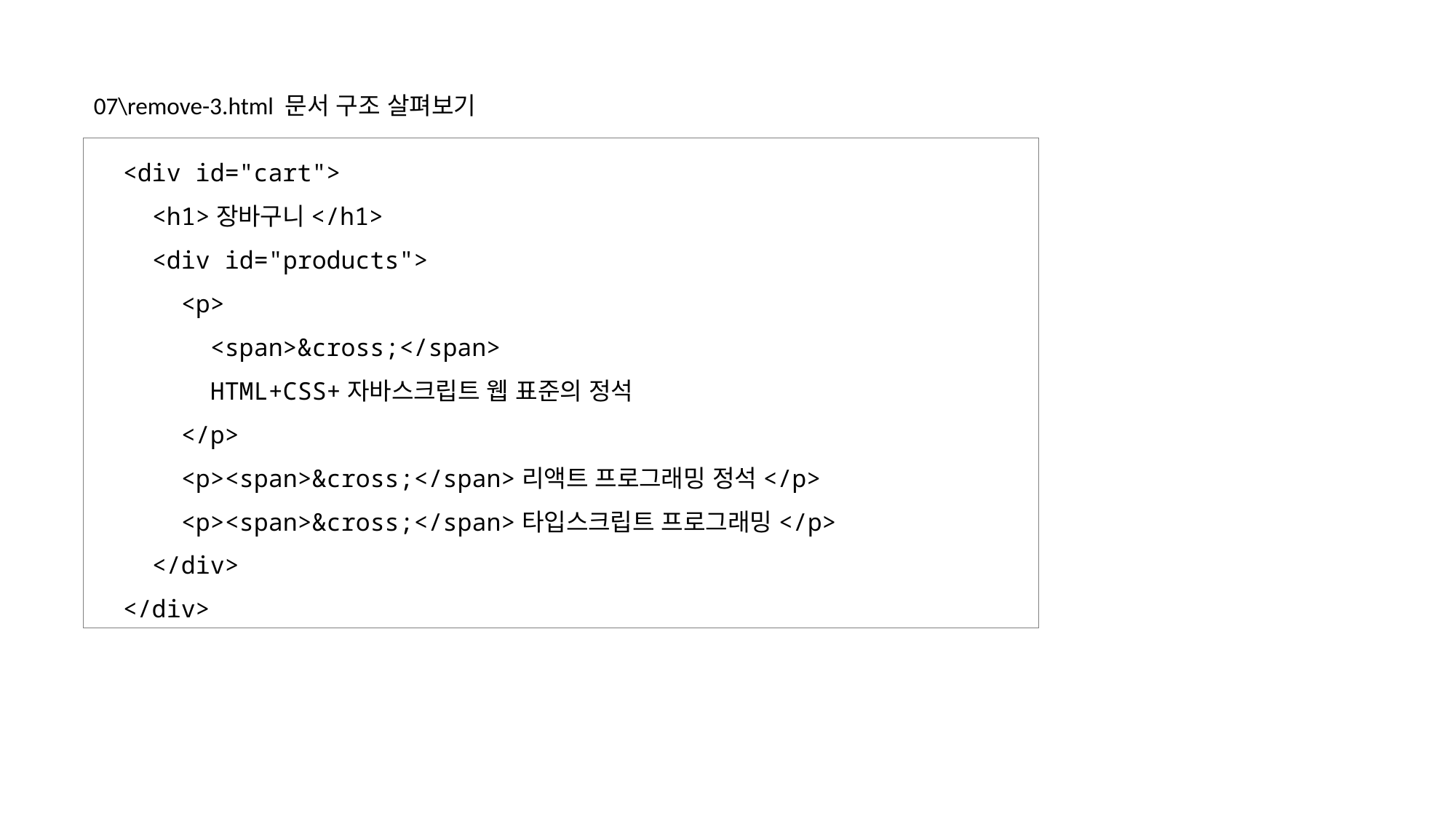

07\remove-3.html 문서 구조 살펴보기
  <div id="cart">
    <h1>장바구니</h1>
    <div id="products">
      <p>
        <span>&cross;</span>
        HTML+CSS+자바스크립트 웹 표준의 정석
      </p>
      <p><span>&cross;</span>리액트 프로그래밍 정석</p>
      <p><span>&cross;</span>타입스크립트 프로그래밍</p>
    </div>
  </div>